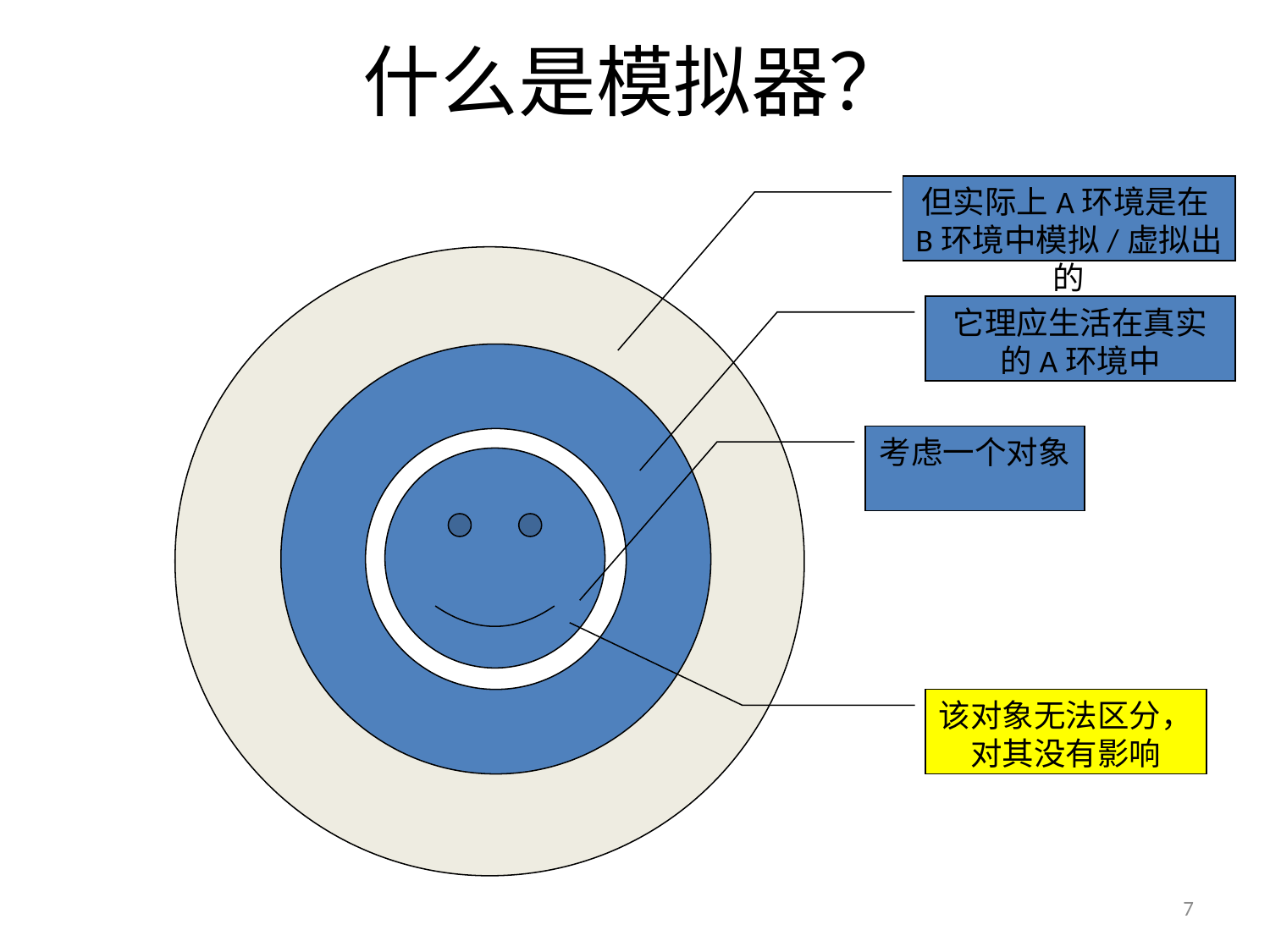

# 什么是模拟器？
但实际上A环境是在B环境中模拟/虚拟出的

它理应生活在真实的A环境中

考虑一个对象

该对象无法区分，对其没有影响
7